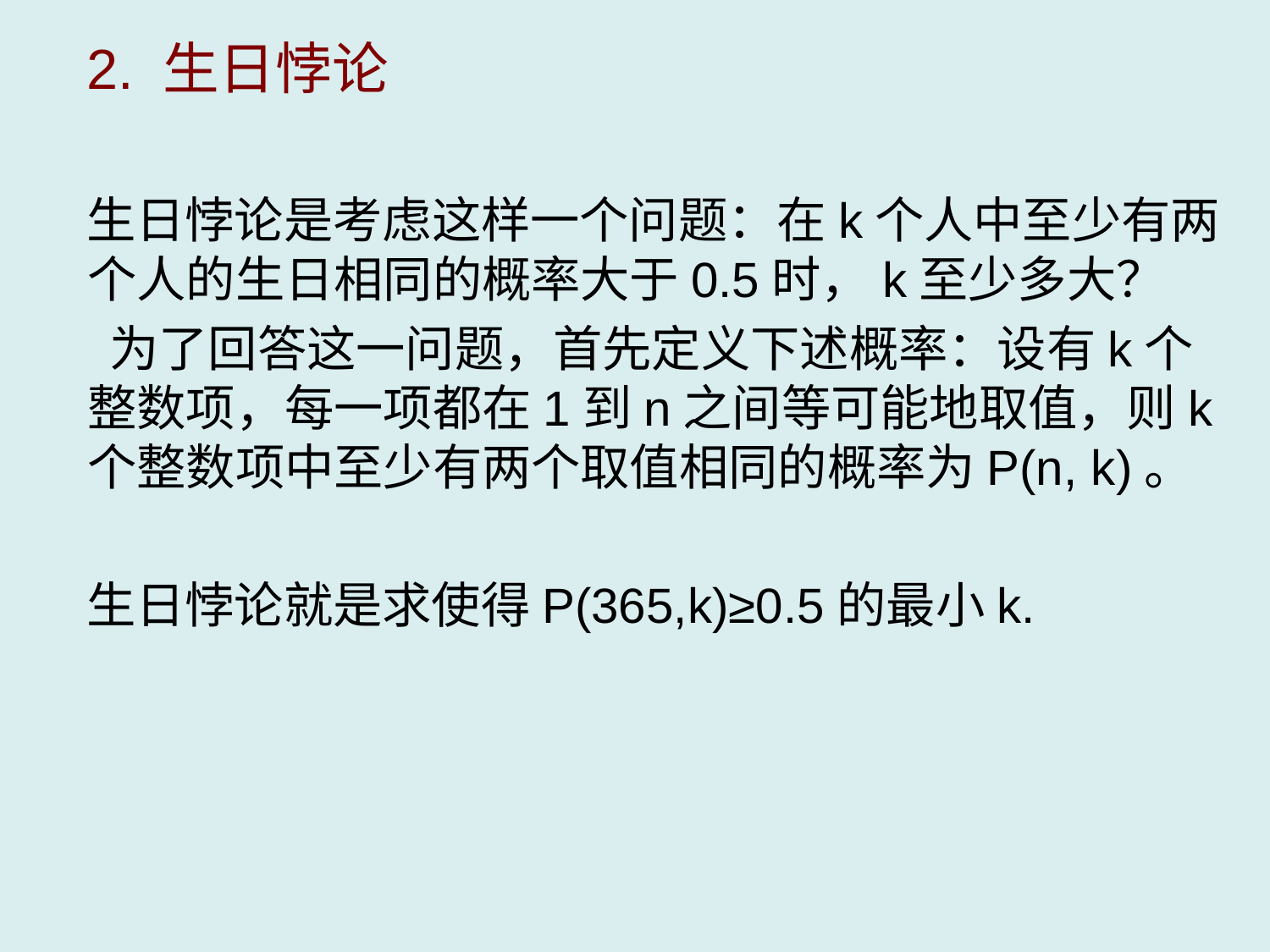

2. 生日悖论

生日悖论是考虑这样一个问题：在k个人中至少有两个人的生日相同的概率大于0.5时，k至少多大？
 为了回答这一问题，首先定义下述概率：设有k个整数项，每一项都在1到n之间等可能地取值，则k个整数项中至少有两个取值相同的概率为P(n, k)。

生日悖论就是求使得P(365,k)≥0.5的最小k.